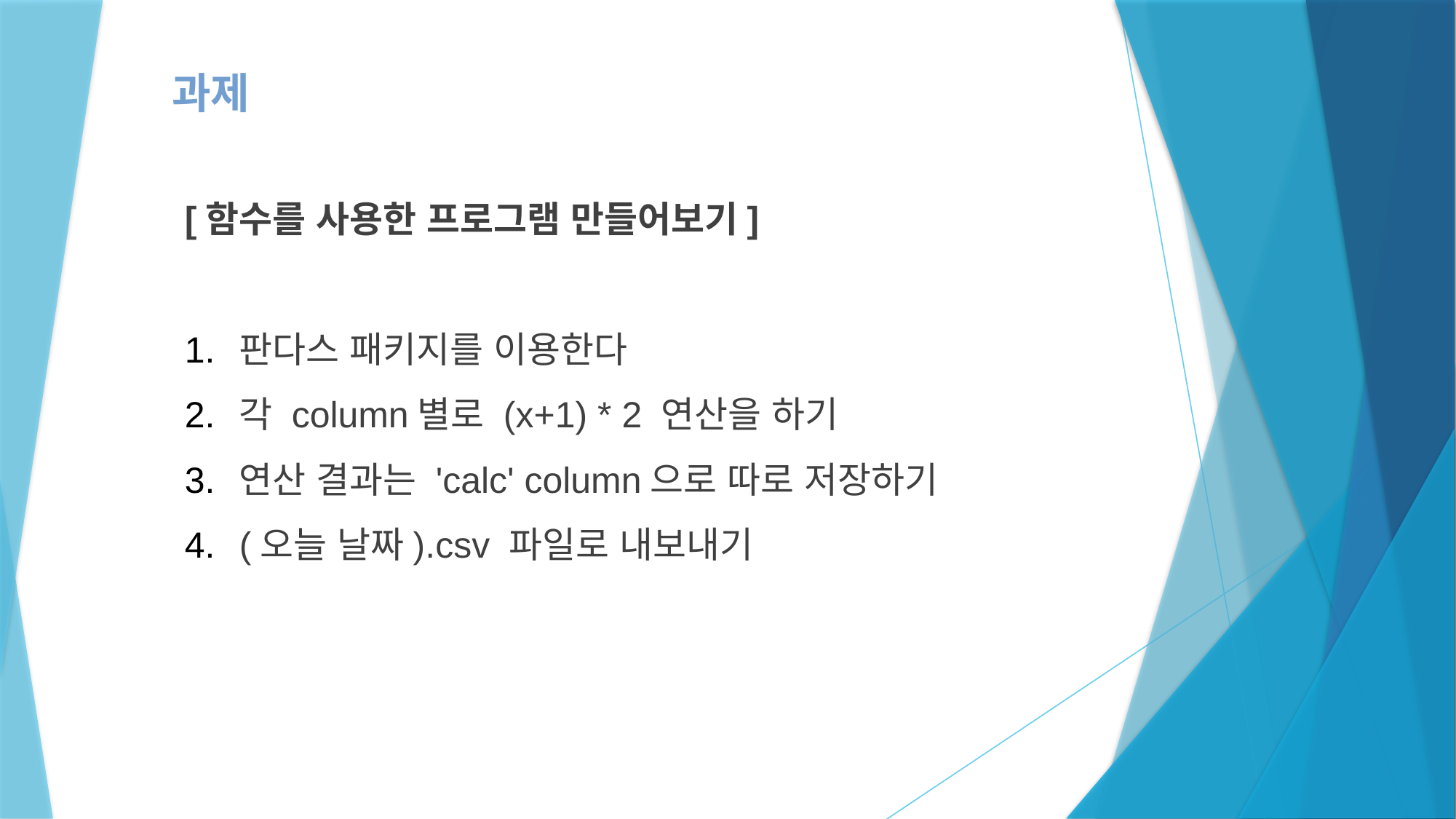

과제
[함수를 사용한 프로그램 만들어보기]

판다스 패키지를 이용한다
각 column별로 (x+1) * 2 연산을 하기
연산 결과는 'calc' column으로 따로 저장하기
(오늘 날짜).csv 파일로 내보내기